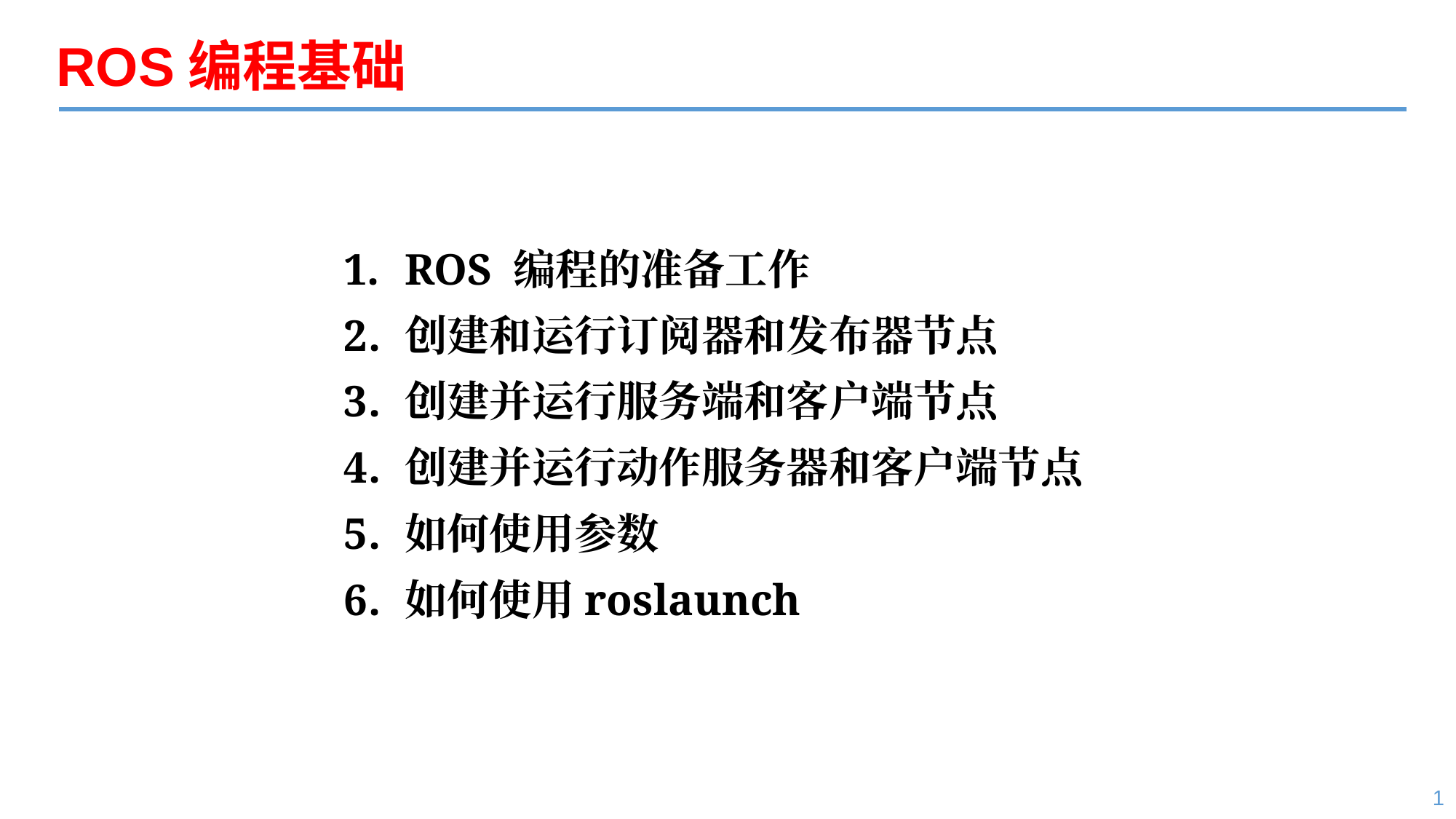

# ROS编程基础
ROS 编程的准备工作
创建和运行订阅器和发布器节点
创建并运行服务端和客户端节点
创建并运行动作服务器和客户端节点
如何使用参数
如何使用roslaunch
1